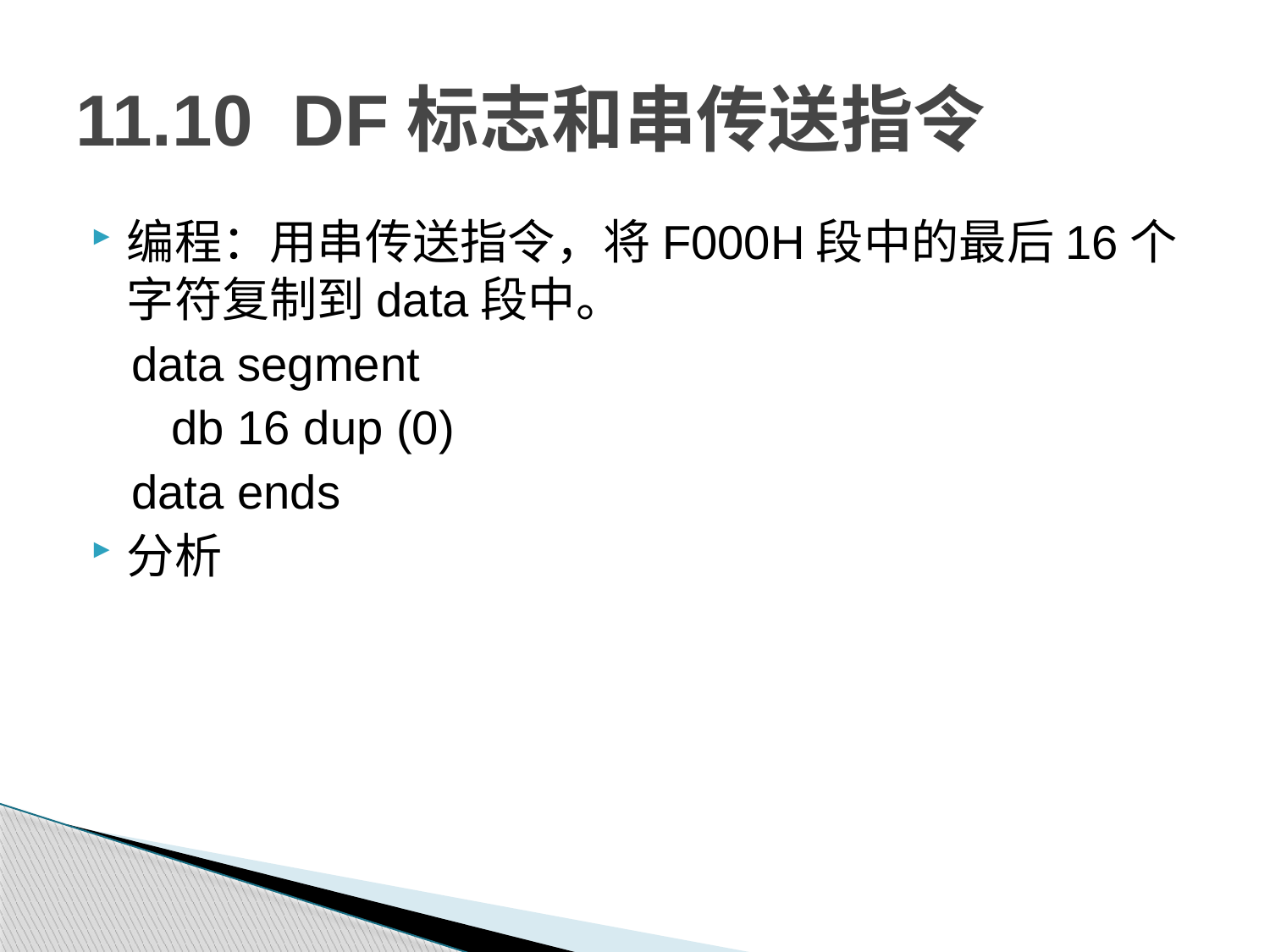

# 11.10  DF标志和串传送指令
编程：用串传送指令，将F000H段中的最后16个字符复制到data段中。
   data segment
      db 16 dup (0)
   data ends
分析